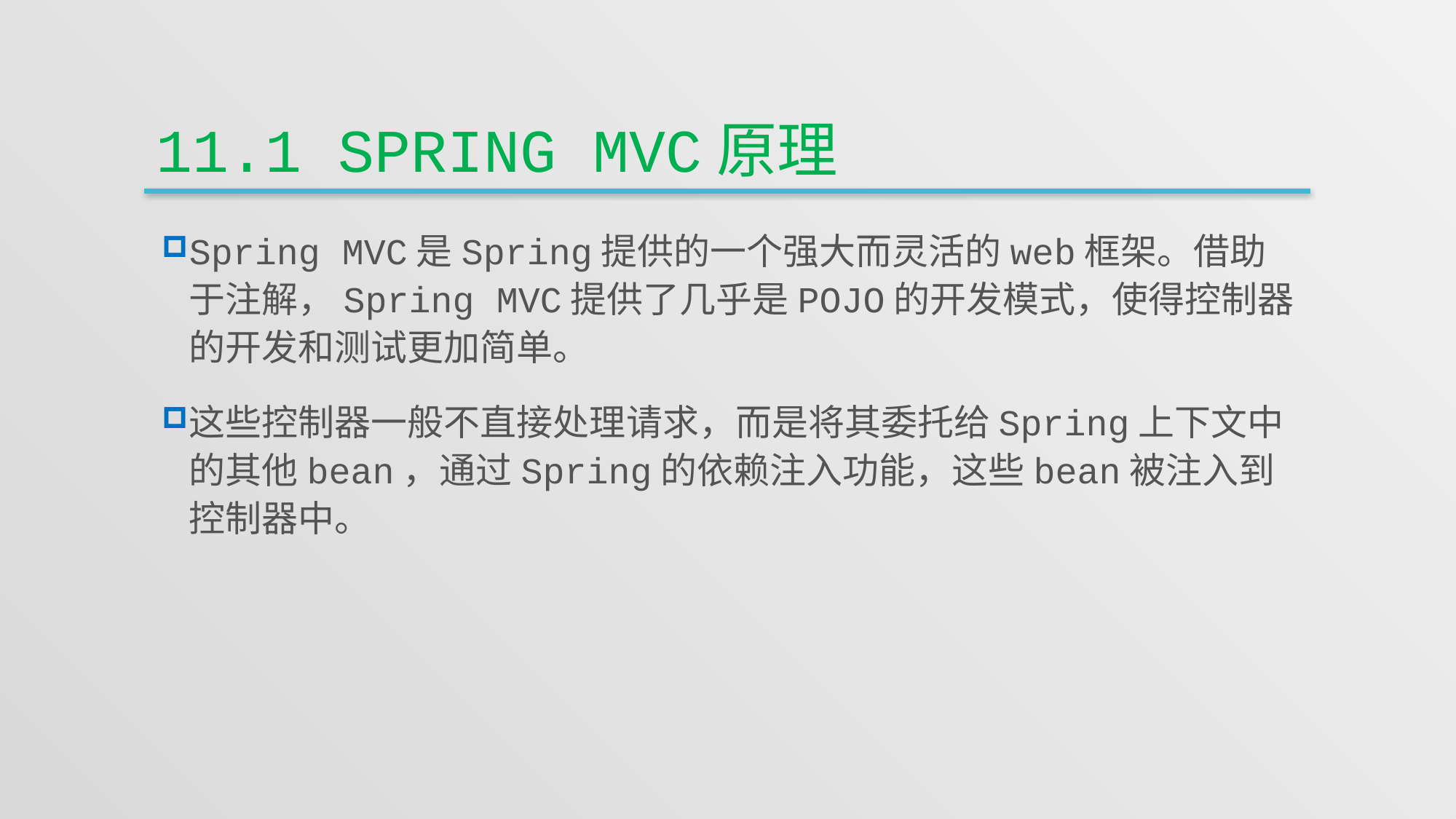

# 11.1 Spring MVC原理
Spring MVC是Spring提供的一个强大而灵活的web框架。借助于注解，Spring MVC提供了几乎是POJO的开发模式，使得控制器的开发和测试更加简单。
这些控制器一般不直接处理请求，而是将其委托给Spring上下文中的其他bean，通过Spring的依赖注入功能，这些bean被注入到控制器中。